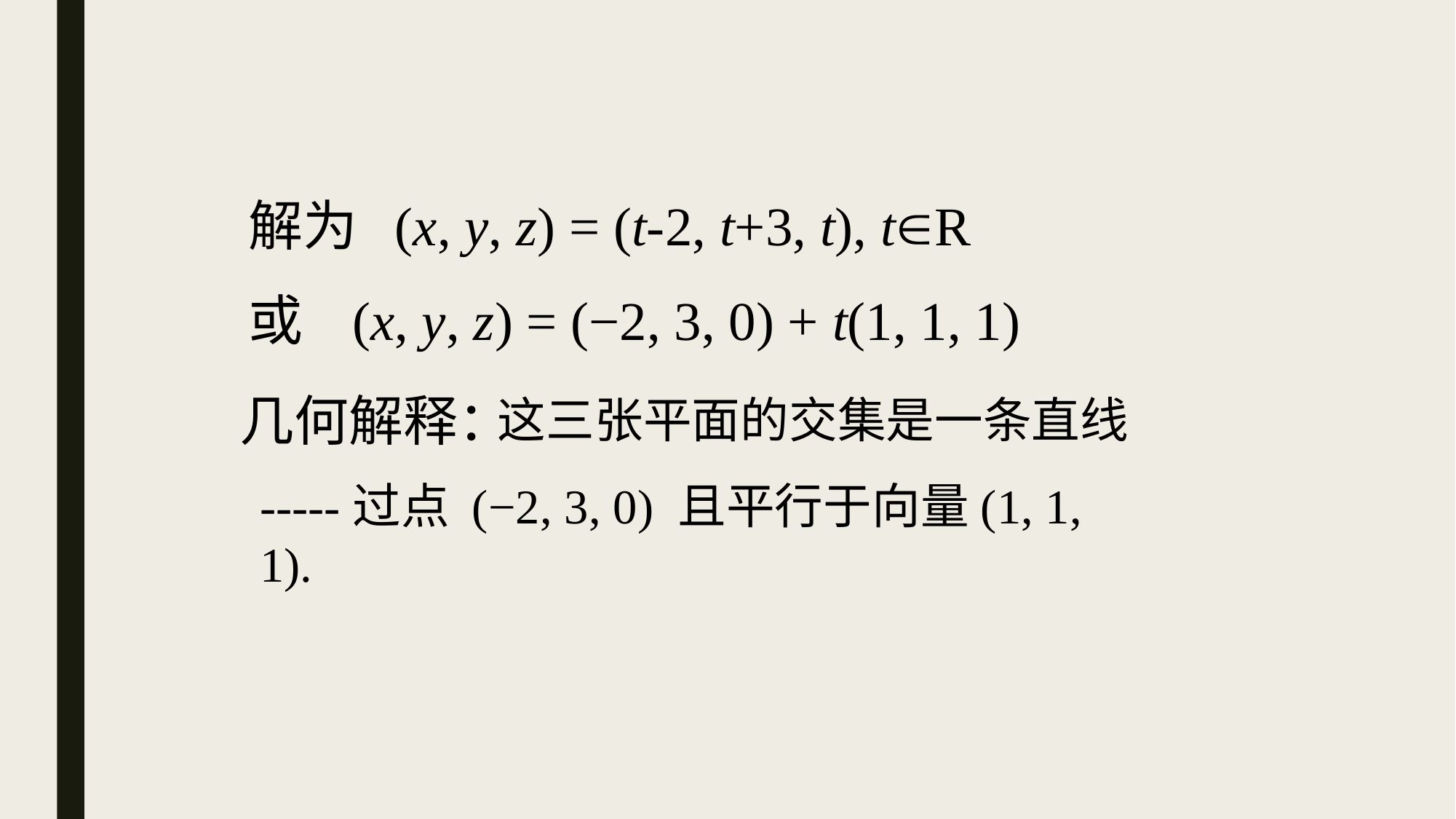

解为  (x, y, z) = (t-2, t+3, t), t∈R
或   (x, y, z) = (−2, 3, 0) + t(1, 1, 1)
   几何解释：
这三张平面的交集是一条直线
-----过点 (−2, 3, 0) 且平行于向量(1, 1, 1).